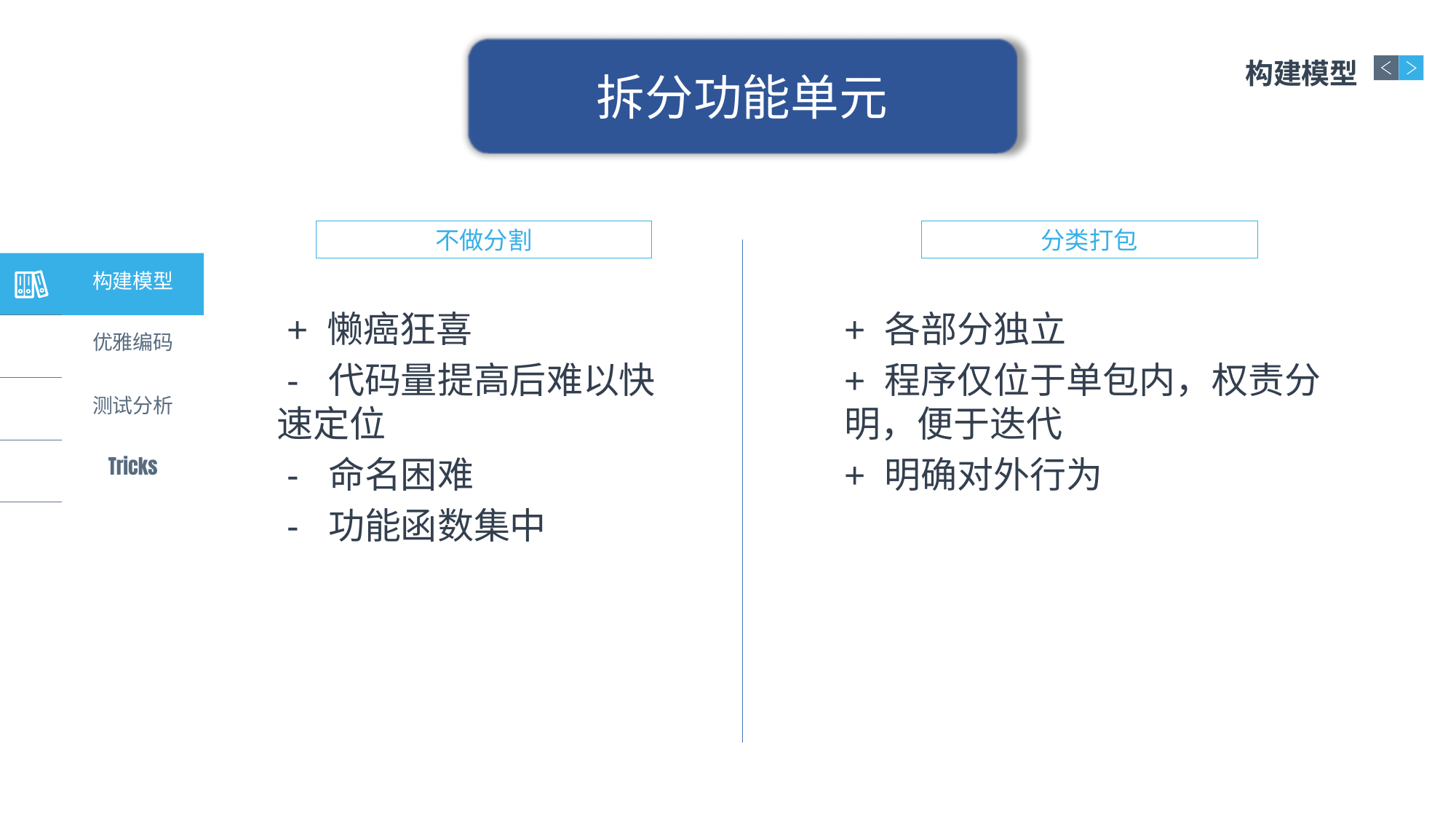

拆分功能单元
构建模型

不做分割
分类打包

构建模型

+ 各部分独立
+ 程序仅位于单包内，权责分明，便于迭代
+ 明确对外行为
 + 懒癌狂喜
 -  代码量提高后难以快速定位
 -  命名困难
 -  功能函数集中
优雅编码

测试分析

Tricks